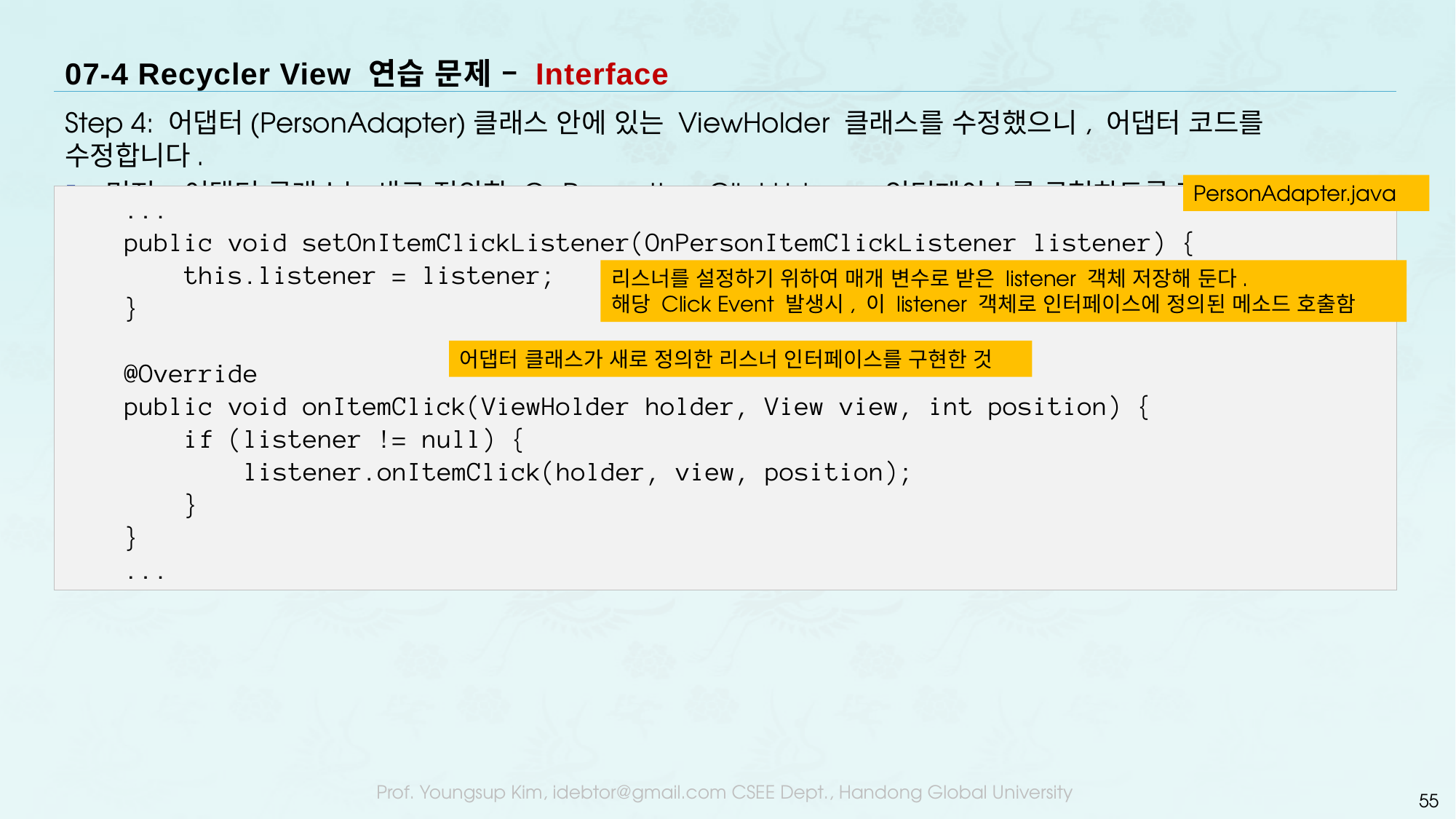

# 07-4 Recycler View 연습 문제 – Interface
Step 4: 어댑터(PersonAdapter)클래스 안에 있는 ViewHolder 클래스를 수정했으니, 어댑터 코드를 수정합니다.
먼저, 어댑터 클래스는 새로 정의한 OnPersonItemClickListener 인터페이스를 구현하도록 합니다.

PersonAdapter.java
    ...
    public void setOnItemClickListener(OnPersonItemClickListener listener) {
        this.listener = listener;
    }

    @Override
    public void onItemClick(ViewHolder holder, View view, int position) {
        if (listener != null) {
            listener.onItemClick(holder, view, position);
        }
    }
    ...
리스너를 설정하기 위하여 매개 변수로 받은 listener 객체 저장해 둔다.
해당 Click Event 발생시, 이 listener 객체로 인터페이스에 정의된 메소드 호출함
어댑터 클래스가 새로 정의한 리스너 인터페이스를 구현한 것
55